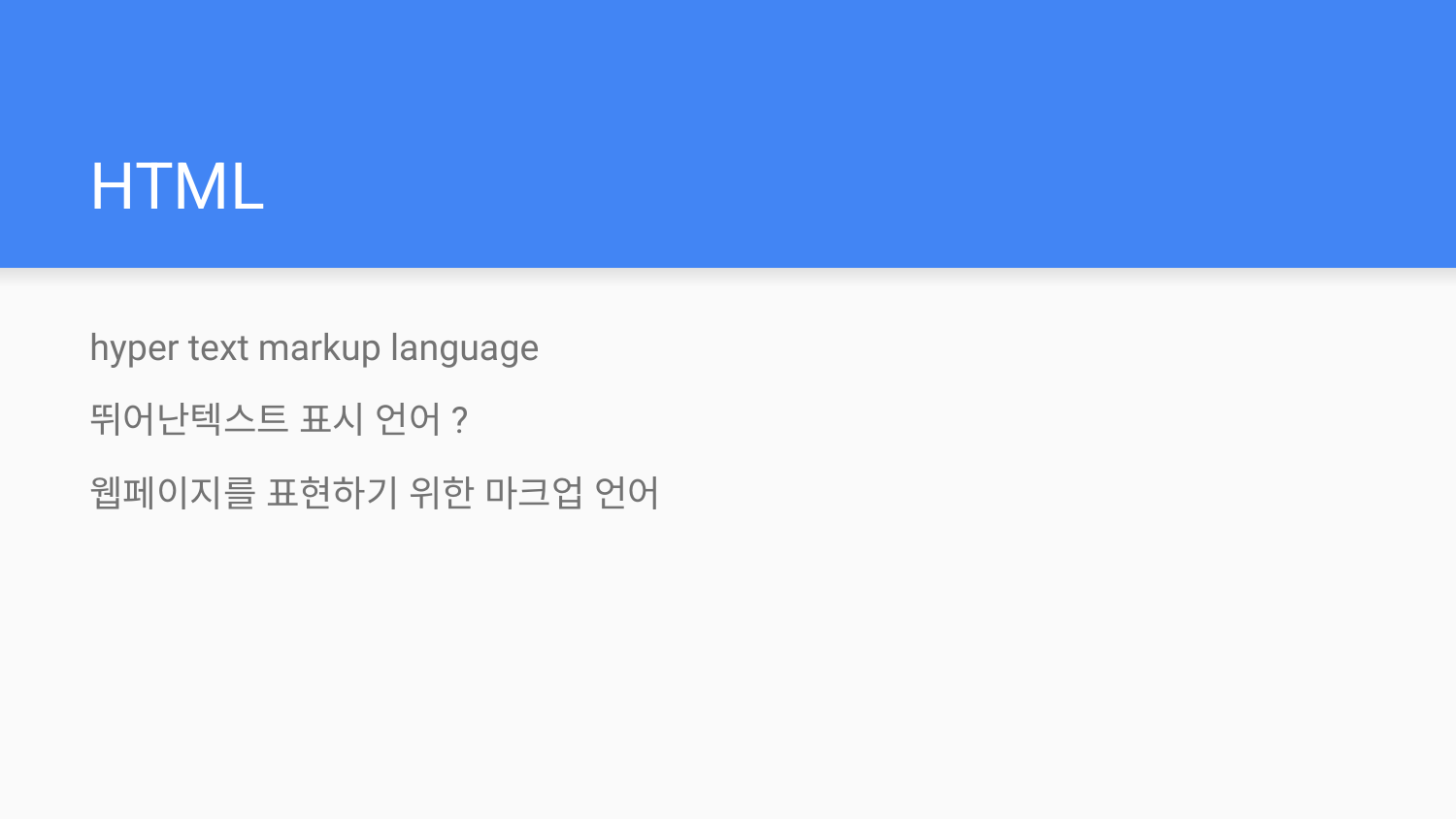

# HTML
hyper text markup language
뛰어난텍스트 표시 언어?
웹페이지를 표현하기 위한 마크업 언어